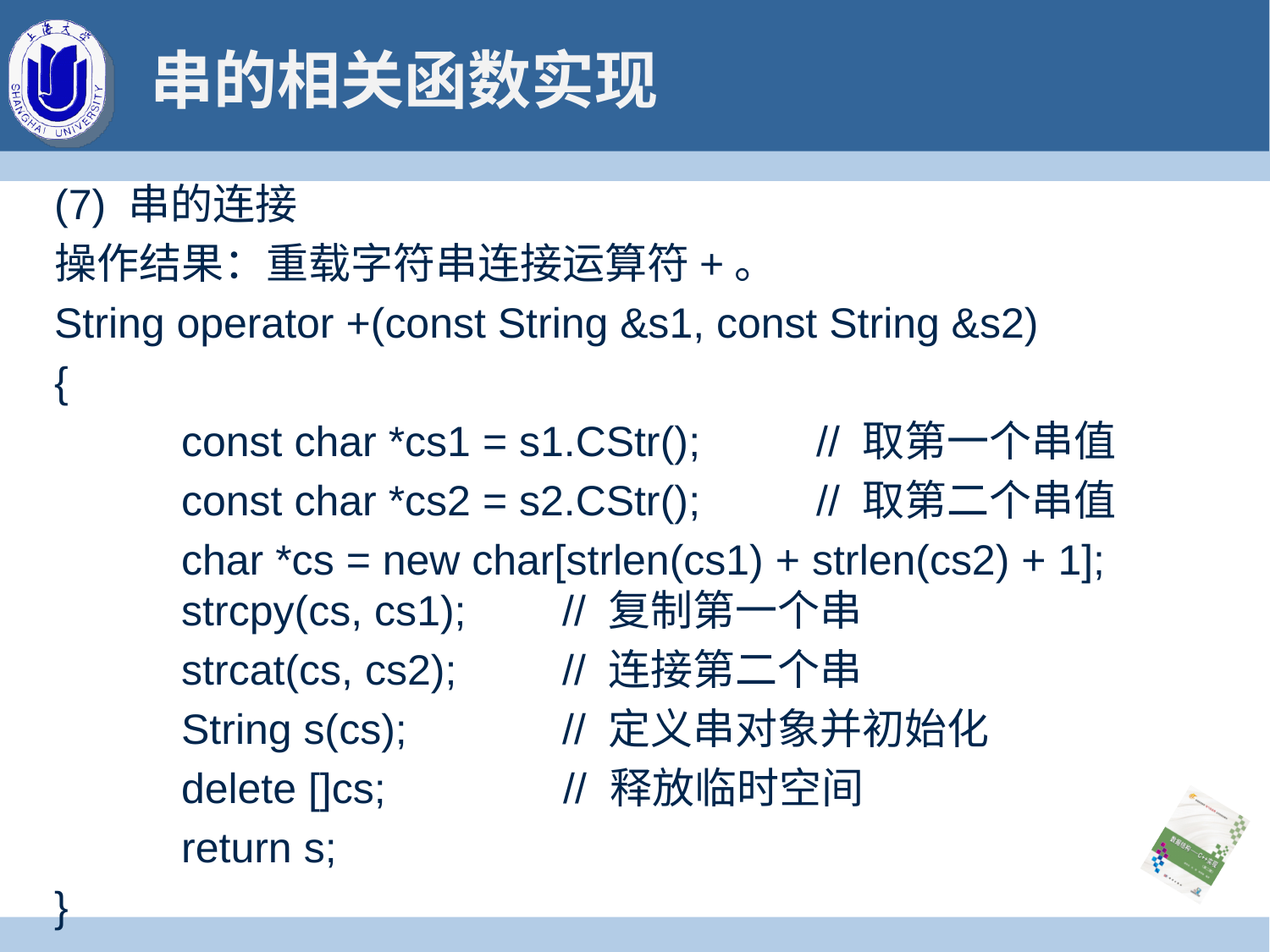

# 串的相关函数实现
(7) 串的连接
操作结果：重载字符串连接运算符+。
String operator +(const String &s1, const String &s2)
{
	const char *cs1 = s1.CStr();	// 取第一个串值
	const char *cs2 = s2.CStr();	// 取第二个串值
	char *cs = new char[strlen(cs1) + strlen(cs2) + 1];		strcpy(cs, cs1);	// 复制第一个串
	strcat(cs, cs2);	// 连接第二个串
	String s(cs);		// 定义串对象并初始化
	delete []cs;               // 释放临时空间
	return s;
}